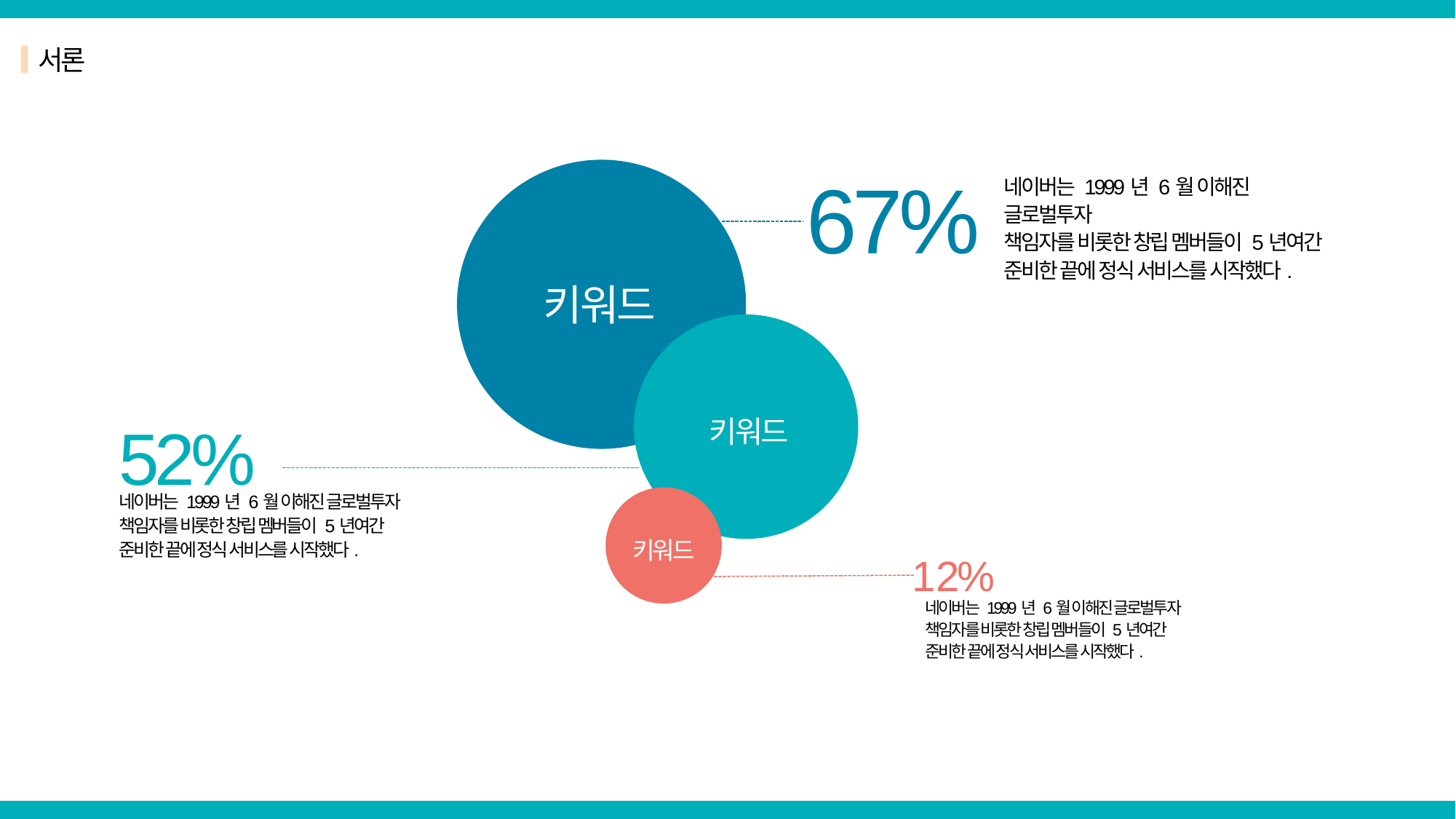

서론

67%

네이버는 1999년 6월 이해진 글로벌투자
책임자를 비롯한 창립 멤버들이 5년여간
준비한 끝에 정식 서비스를 시작했다.
키워드

52%
키워드
네이버는 1999년 6월 이해진 글로벌투자
책임자를 비롯한 창립 멤버들이 5년여간
준비한 끝에 정식 서비스를 시작했다.

키워드
12%
네이버는 1999년 6월 이해진 글로벌투자
책임자를 비롯한 창립 멤버들이 5년여간
준비한 끝에 정식 서비스를 시작했다.